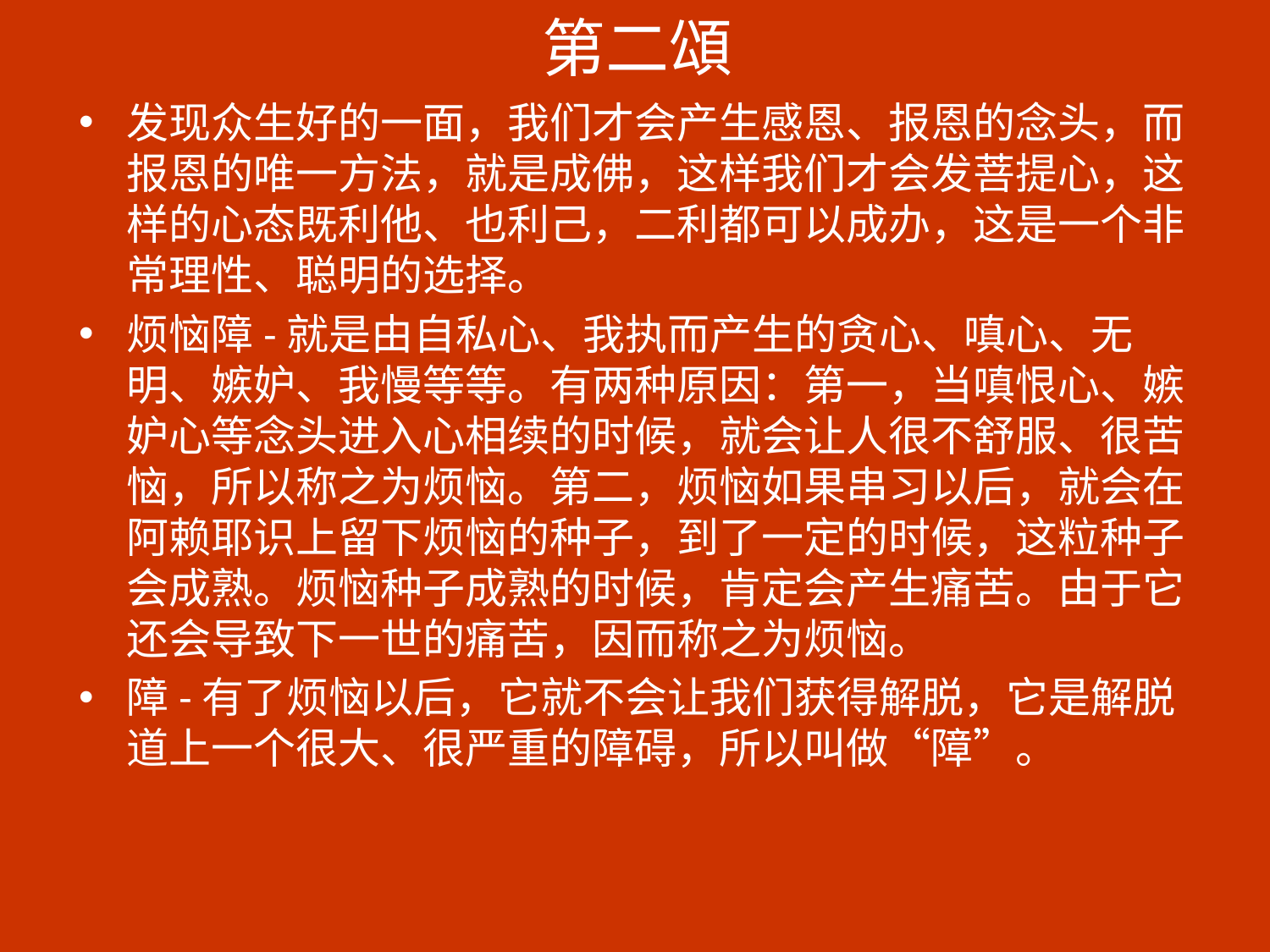

# 第二頌
发现众生好的一面，我们才会产生感恩、报恩的念头，而报恩的唯一方法，就是成佛，这样我们才会发菩提心，这样的心态既利他、也利己，二利都可以成办，这是一个非常理性、聪明的选择。
烦恼障-就是由自私心、我执而产生的贪心、嗔心、无明、嫉妒、我慢等等。有两种原因：第一，当嗔恨心、嫉妒心等念头进入心相续的时候，就会让人很不舒服、很苦恼，所以称之为烦恼。第二，烦恼如果串习以后，就会在阿赖耶识上留下烦恼的种子，到了一定的时候，这粒种子会成熟。烦恼种子成熟的时候，肯定会产生痛苦。由于它还会导致下一世的痛苦，因而称之为烦恼。
障-有了烦恼以后，它就不会让我们获得解脱，它是解脱道上一个很大、很严重的障碍，所以叫做“障”。